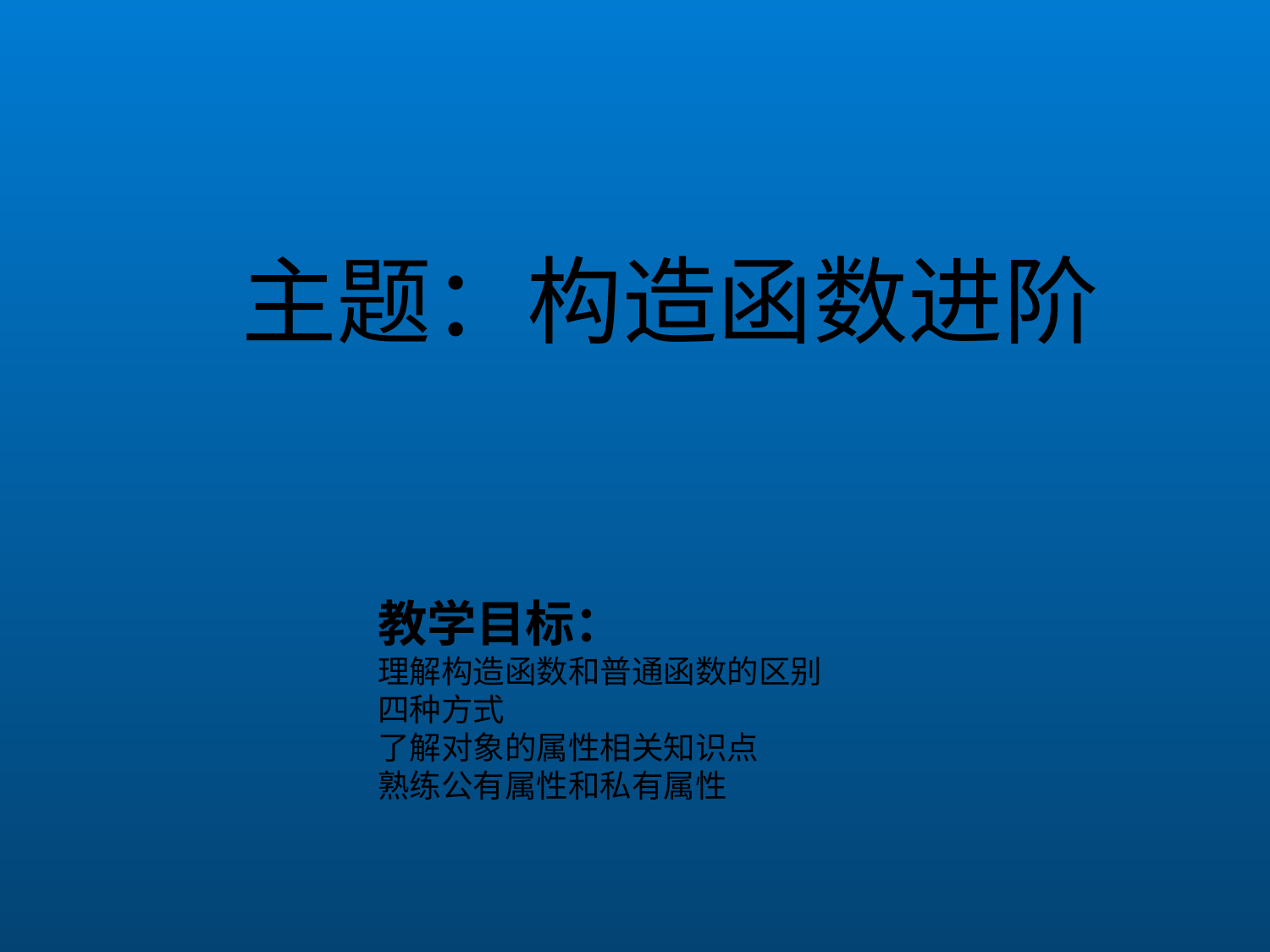

# 主题：构造函数进阶
教学目标：
理解构造函数和普通函数的区别
四种方式
了解对象的属性相关知识点
熟练公有属性和私有属性